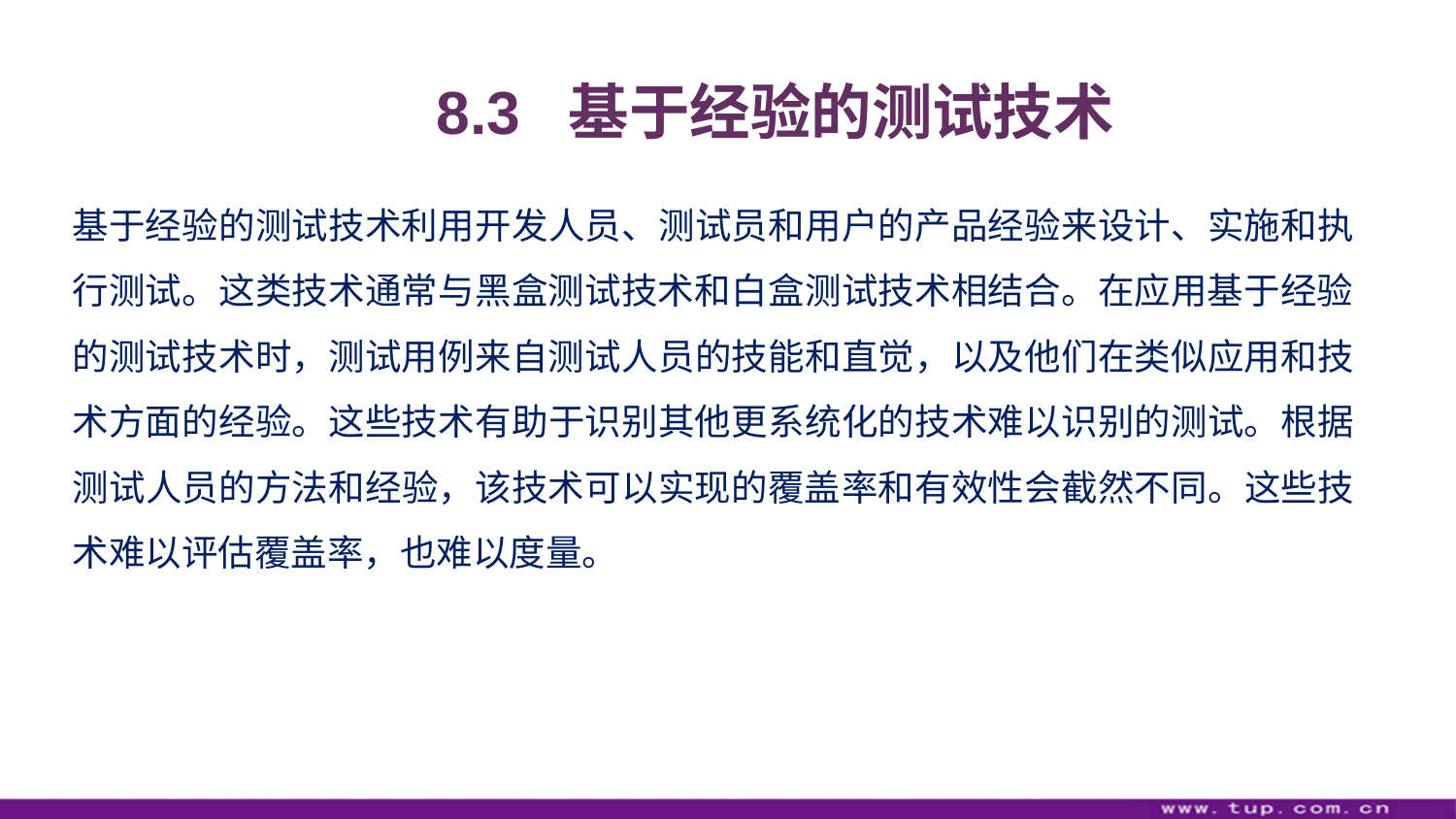

8.3  基于经验的测试技术

基于经验的测试技术利用开发人员、测试员和用户的产品经验来设计、实施和执行测试。这类技术通常与黑盒测试技术和白盒测试技术相结合。在应用基于经验的测试技术时，测试用例来自测试人员的技能和直觉，以及他们在类似应用和技术方面的经验。这些技术有助于识别其他更系统化的技术难以识别的测试。根据测试人员的方法和经验，该技术可以实现的覆盖率和有效性会截然不同。这些技术难以评估覆盖率，也难以度量。